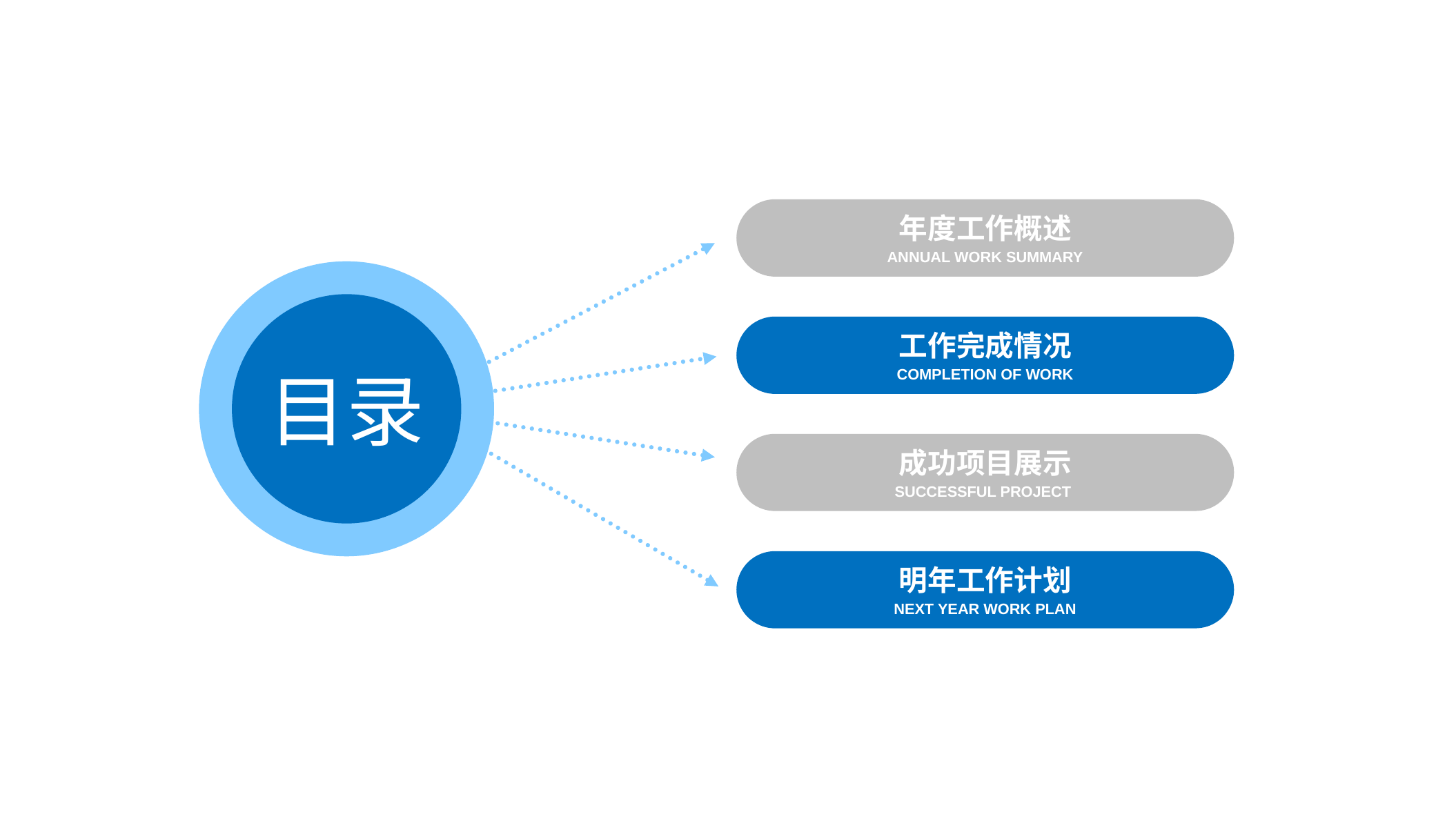

年度工作概述
ANNUAL WORK SUMMARY

目录
工作完成情况
COMPLETION OF WORK

成功项目展示
SUCCESSFUL PROJECT

明年工作计划
NEXT YEAR WORK PLAN